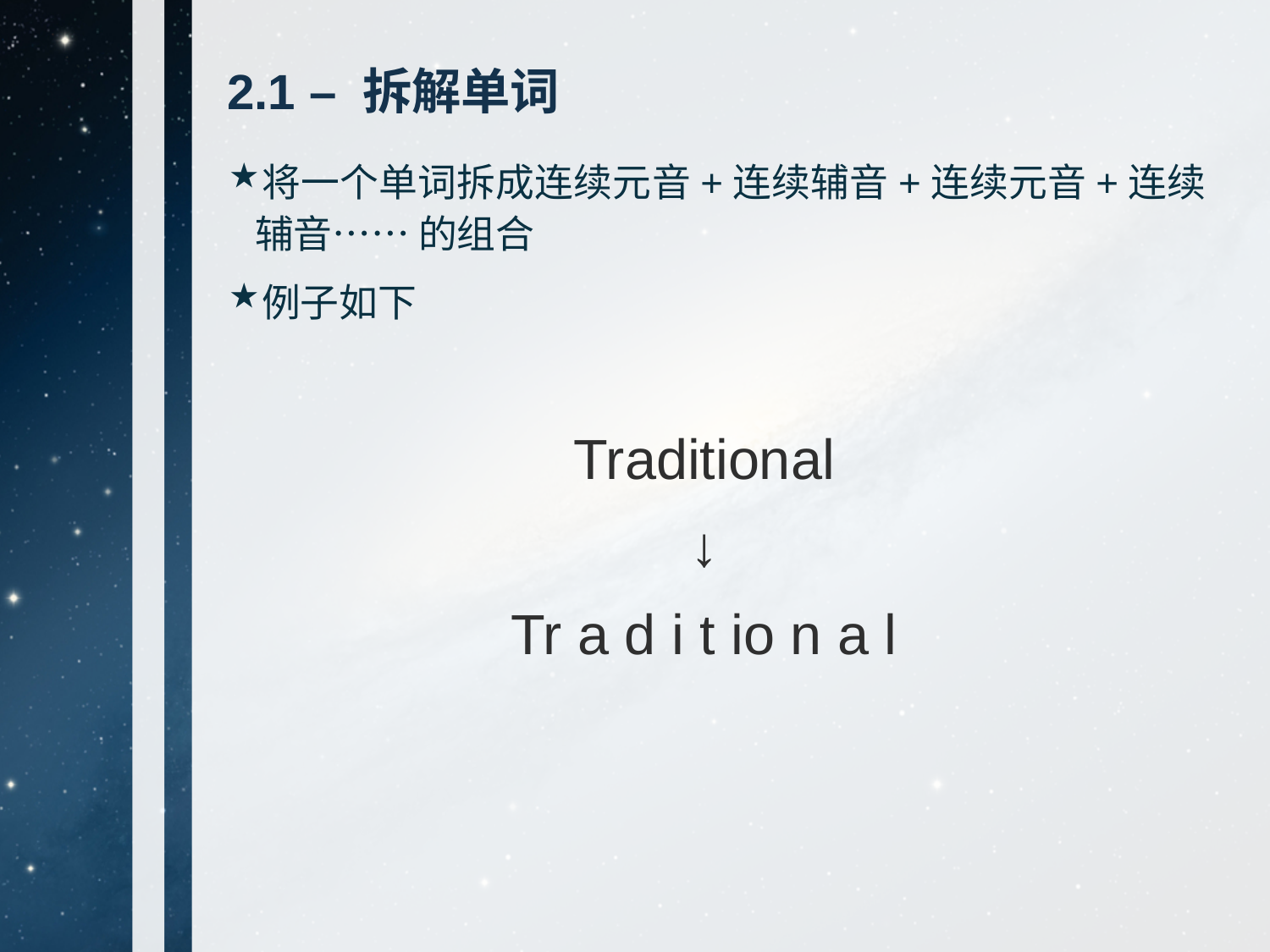

# 2.1 – 拆解单词
将一个单词拆成连续元音+连续辅音+连续元音+连续辅音…… 的组合
例子如下
Traditional
↓
Tr a d i t io n a l